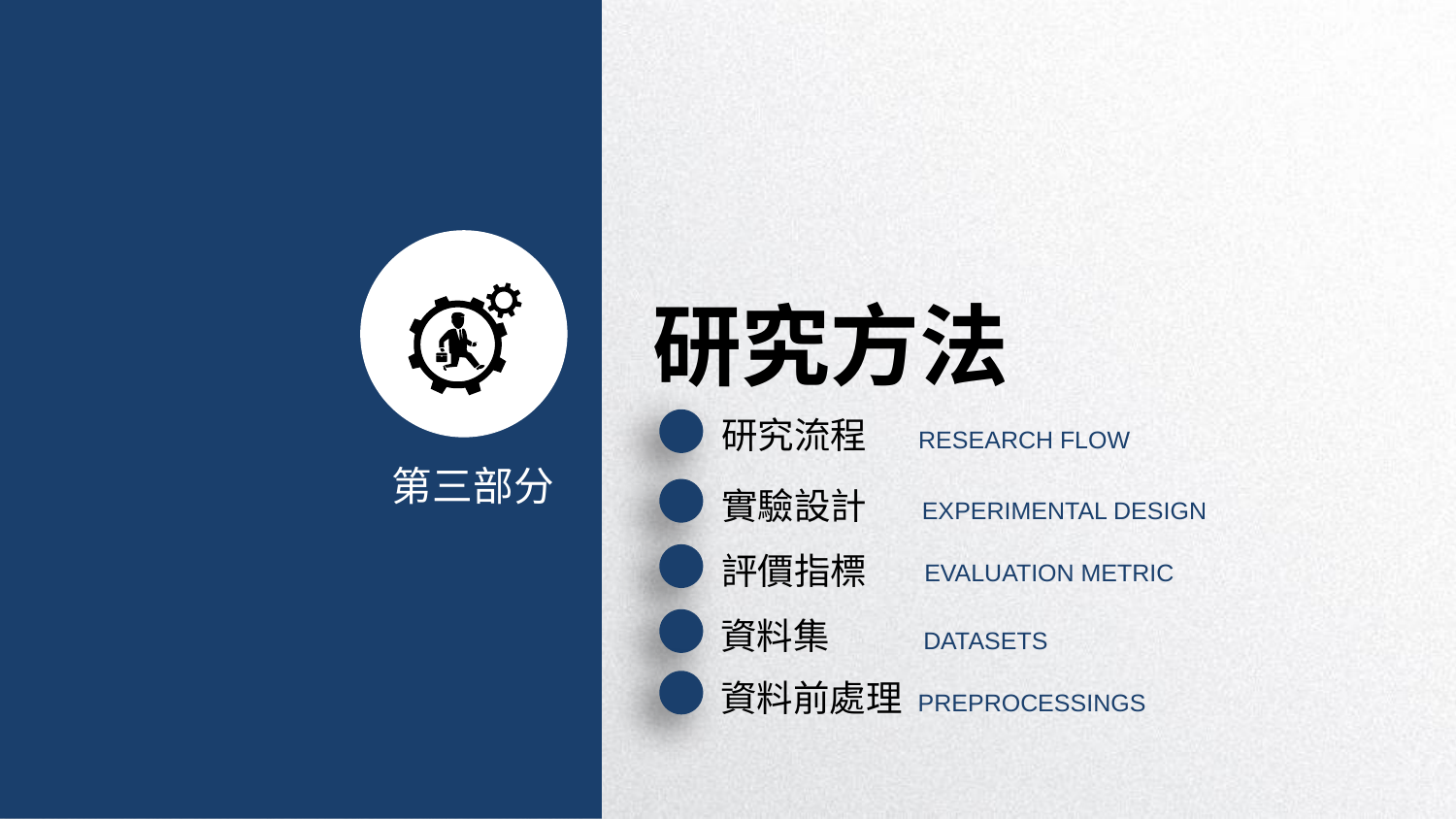

研究方法
研究流程

RESEARCH FLOW
第三部分
實驗設計

EXPERIMENTAL DESIGN
評價指標

EVALUATION METRIC
資料集

DATASETS
資料前處理

PREPROCESSINGS